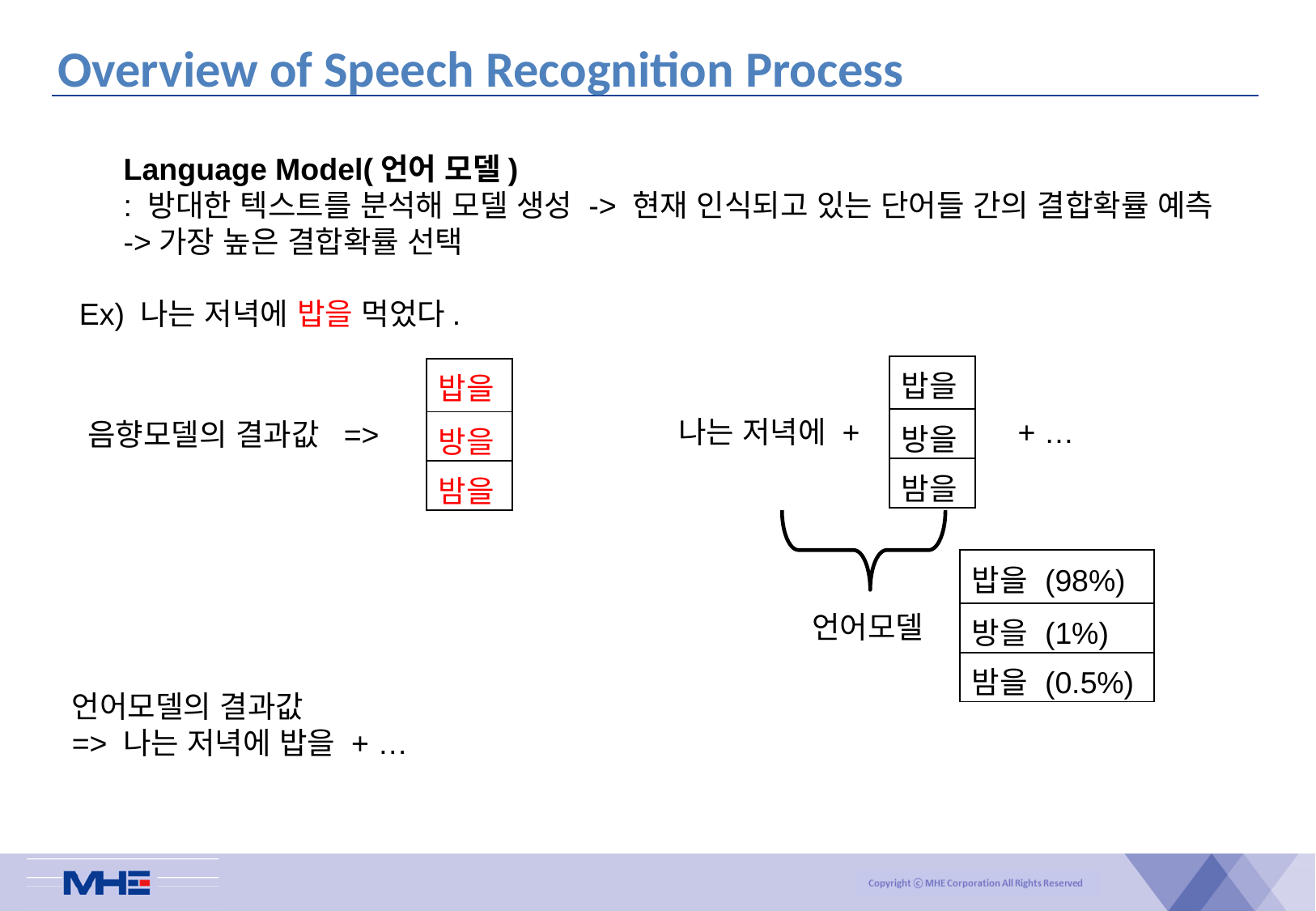

Overview of Speech Recognition Process
Language Model(언어 모델)
: 방대한 텍스트를 분석해 모델 생성 -> 현재 인식되고 있는 단어들 간의 결합확률 예측
->가장 높은 결합확률 선택
Ex) 나는 저녁에 밥을 먹었다.
| 밥을 |
| --- |
| 방을 |
| 밤을 |
| 밥을 |
| --- |
| 방을 |
| 밤을 |
나는 저녁에 +
+ …
음향모델의 결과값  =>

| 밥을 (98%) |
| --- |
| 방을 (1%) |
| 밤을 (0.5%) |
언어모델
언어모델의 결과값
=> 나는 저녁에 밥을 + …